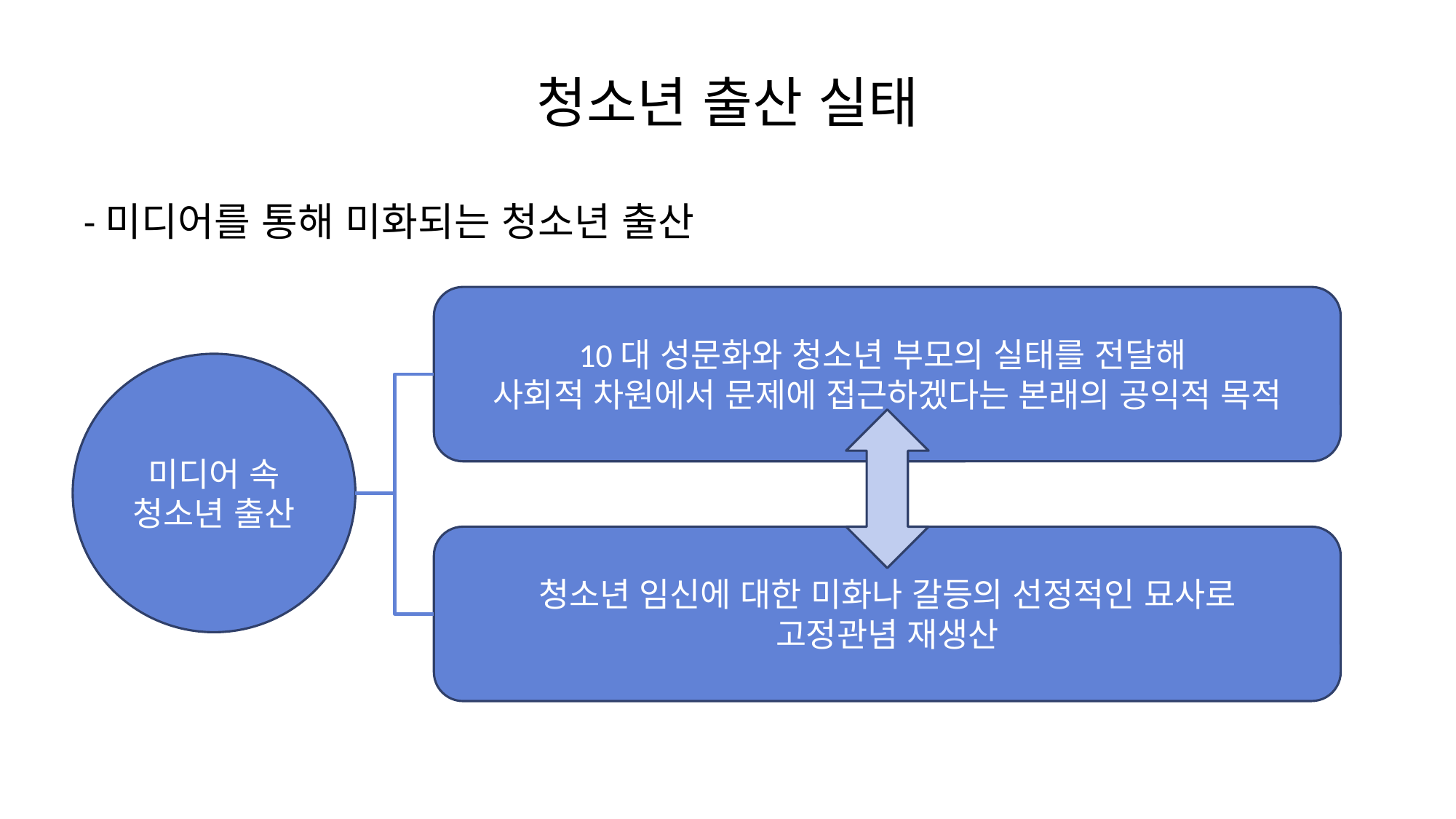

# 청소년 출산 실태
-미디어를 통해 미화되는 청소년 출산

10대 성문화와 청소년 부모의 실태를 전달해
사회적 차원에서 문제에 접근하겠다는 본래의 공익적 목적
미디어 속
청소년 출산

청소년 임신에 대한 미화나 갈등의 선정적인 묘사로
고정관념 재생산